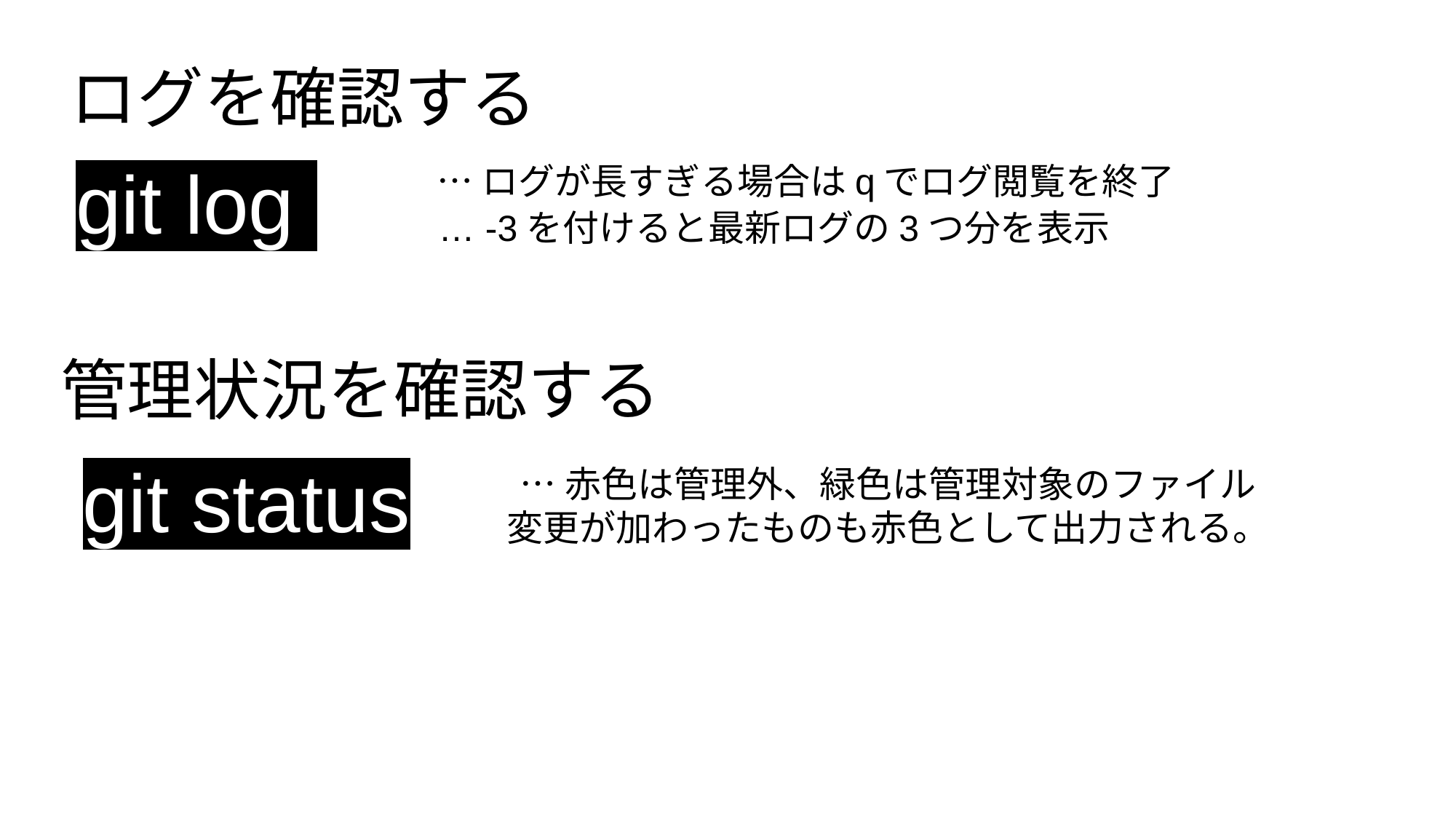

ログを確認する
git log
…ログが長すぎる場合はqでログ閲覧を終了
… -3を付けると最新ログの3つ分を表示
管理状況を確認する
git status
…赤色は管理外、緑色は管理対象のファイル
変更が加わったものも赤色として出力される。